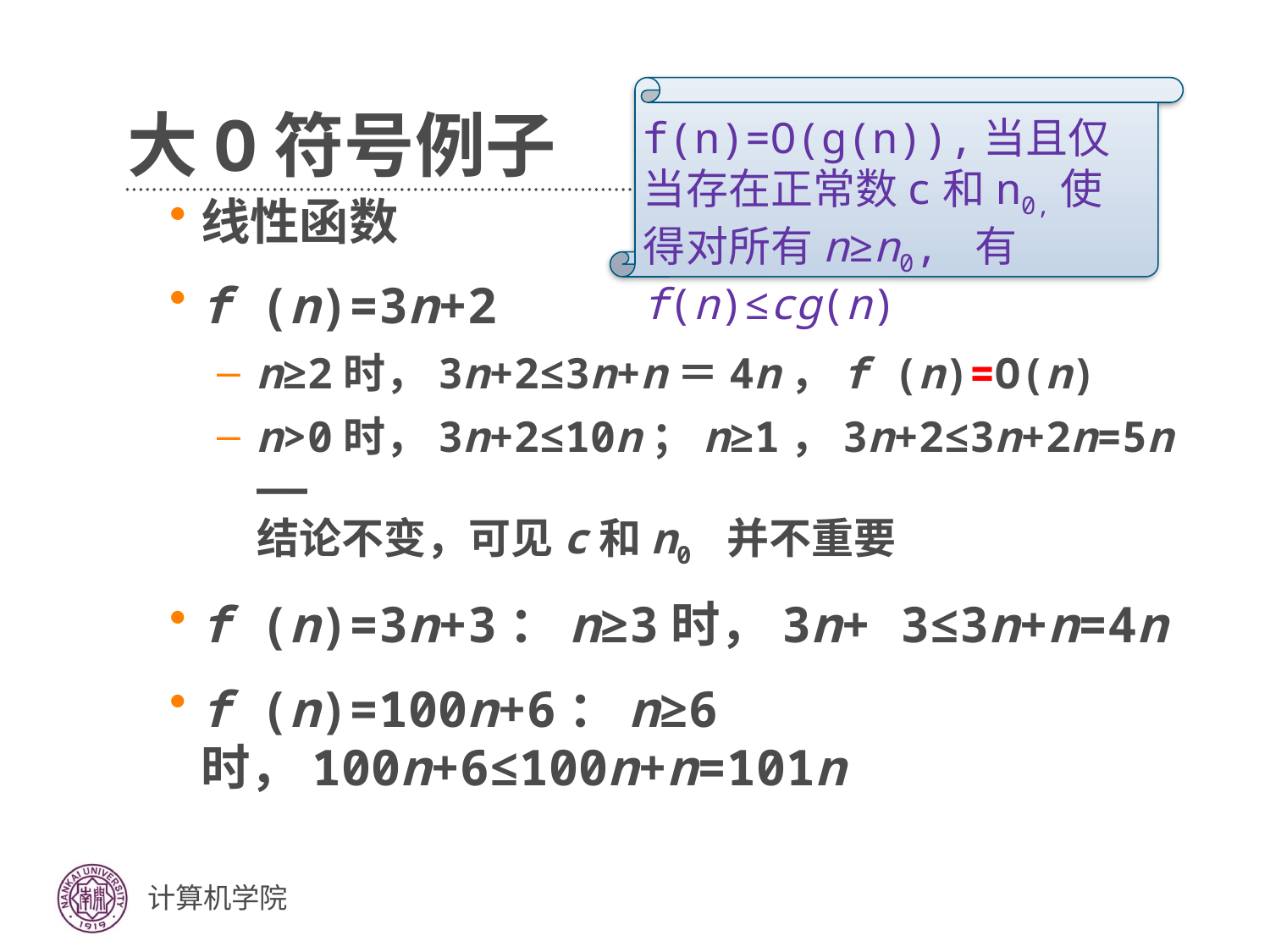

# 大O符号例子

f(n)=O(g(n)),当且仅当存在正常数c和n0,使得对所有n≥n0, 有f(n)≤cg(n)
线性函数
f (n)=3n+2
n≥2时，3n+2≤3n+n＝4n，f (n)=O(n)
n>0时，3n+2≤10n；n≥1，3n+2≤3n+2n=5n——
结论不变，可见c和n0 并不重要
f (n)=3n+3：n≥3时，3n+ 3≤3n+n=4n
f (n)=100n+6：n≥6时，100n+6≤100n+n=101n